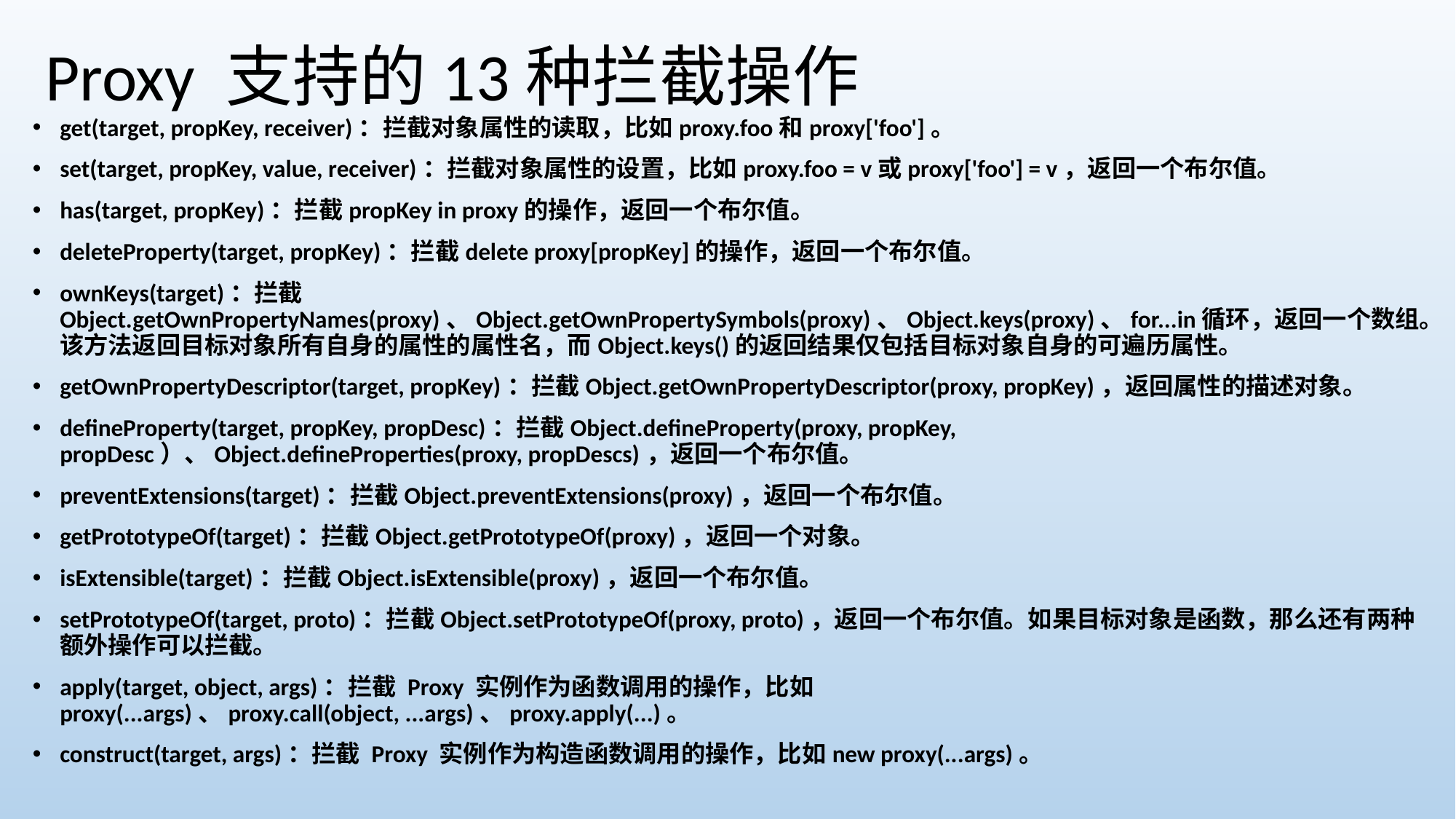

# Proxy 支持的13种拦截操作
get(target, propKey, receiver)：拦截对象属性的读取，比如proxy.foo和proxy['foo']。
set(target, propKey, value, receiver)：拦截对象属性的设置，比如proxy.foo = v或proxy['foo'] = v，返回一个布尔值。
has(target, propKey)：拦截propKey in proxy的操作，返回一个布尔值。
deleteProperty(target, propKey)：拦截delete proxy[propKey]的操作，返回一个布尔值。
ownKeys(target)：拦截Object.getOwnPropertyNames(proxy)、Object.getOwnPropertySymbols(proxy)、Object.keys(proxy)、for...in循环，返回一个数组。该方法返回目标对象所有自身的属性的属性名，而Object.keys()的返回结果仅包括目标对象自身的可遍历属性。
getOwnPropertyDescriptor(target, propKey)：拦截Object.getOwnPropertyDescriptor(proxy, propKey)，返回属性的描述对象。
defineProperty(target, propKey, propDesc)：拦截Object.defineProperty(proxy, propKey, propDesc）、Object.defineProperties(proxy, propDescs)，返回一个布尔值。
preventExtensions(target)：拦截Object.preventExtensions(proxy)，返回一个布尔值。
getPrototypeOf(target)：拦截Object.getPrototypeOf(proxy)，返回一个对象。
isExtensible(target)：拦截Object.isExtensible(proxy)，返回一个布尔值。
setPrototypeOf(target, proto)：拦截Object.setPrototypeOf(proxy, proto)，返回一个布尔值。如果目标对象是函数，那么还有两种额外操作可以拦截。
apply(target, object, args)：拦截 Proxy 实例作为函数调用的操作，比如proxy(...args)、proxy.call(object, ...args)、proxy.apply(...)。
construct(target, args)：拦截 Proxy 实例作为构造函数调用的操作，比如new proxy(...args)。